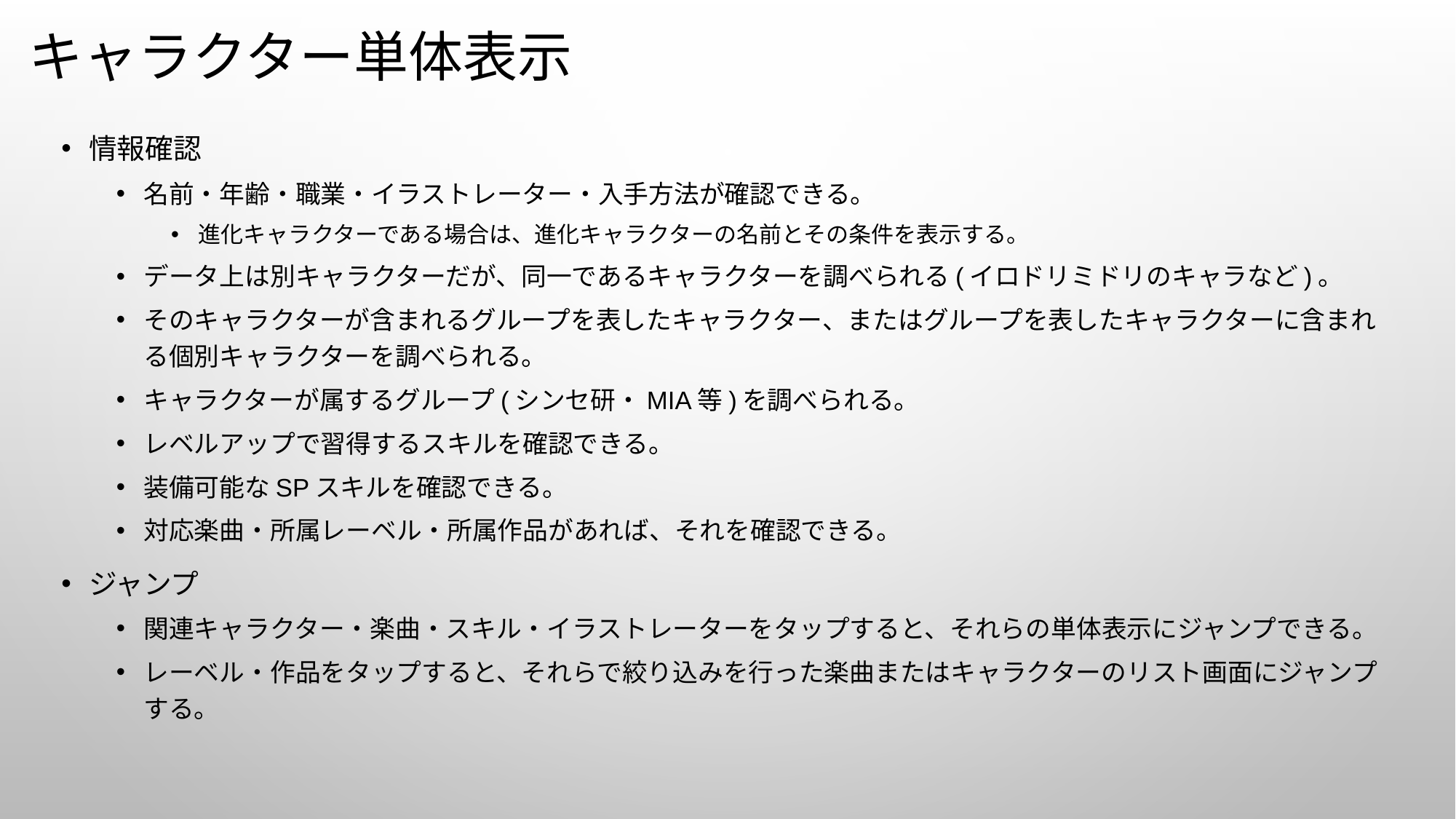

# キャラクター単体表示
情報確認
名前・年齢・職業・イラストレーター・入手方法が確認できる。
進化キャラクターである場合は、進化キャラクターの名前とその条件を表示する。
データ上は別キャラクターだが、同一であるキャラクターを調べられる(イロドリミドリのキャラなど)。
そのキャラクターが含まれるグループを表したキャラクター、またはグループを表したキャラクターに含まれる個別キャラクターを調べられる。
キャラクターが属するグループ(シンセ研・MIA等)を調べられる。
レベルアップで習得するスキルを確認できる。
装備可能なSPスキルを確認できる。
対応楽曲・所属レーベル・所属作品があれば、それを確認できる。
ジャンプ
関連キャラクター・楽曲・スキル・イラストレーターをタップすると、それらの単体表示にジャンプできる。
レーベル・作品をタップすると、それらで絞り込みを行った楽曲またはキャラクターのリスト画面にジャンプする。